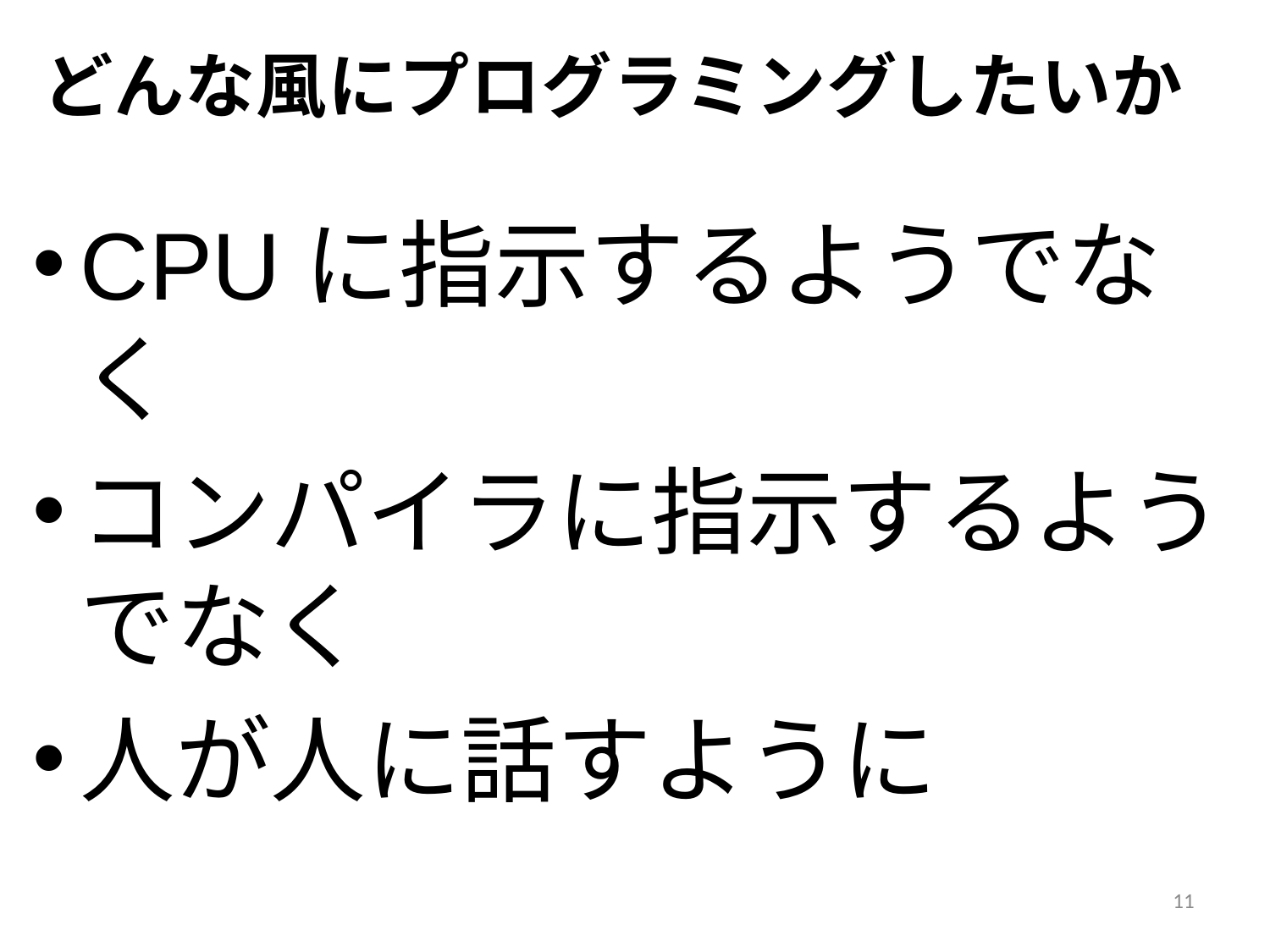

# どんな風にプログラミングしたいか
CPUに指示するようでなく
コンパイラに指示するようでなく
人が人に話すように
11